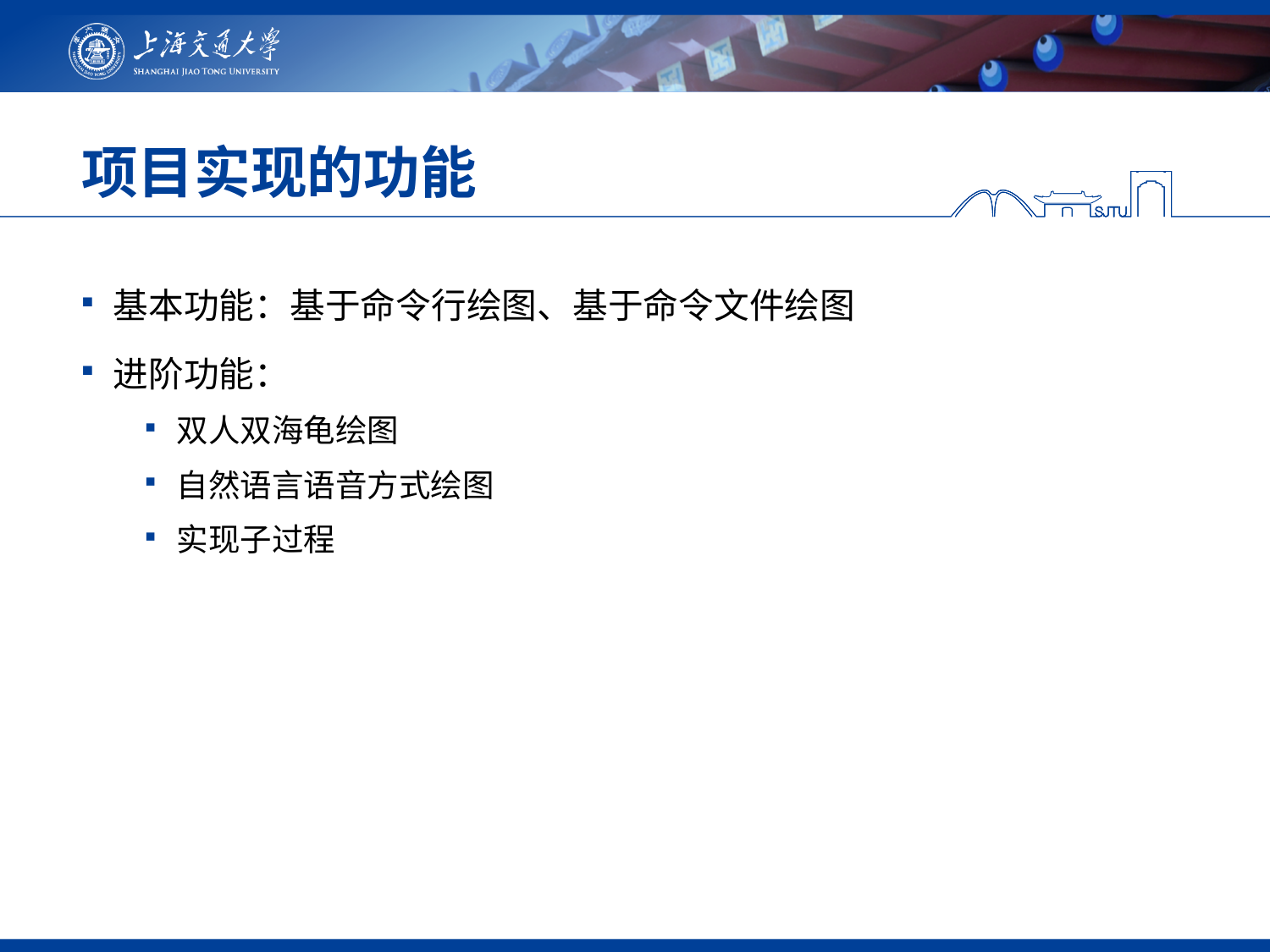

# 项目实现的功能
基本功能：基于命令行绘图、基于命令文件绘图
进阶功能：
双人双海龟绘图
自然语言语音方式绘图
实现子过程